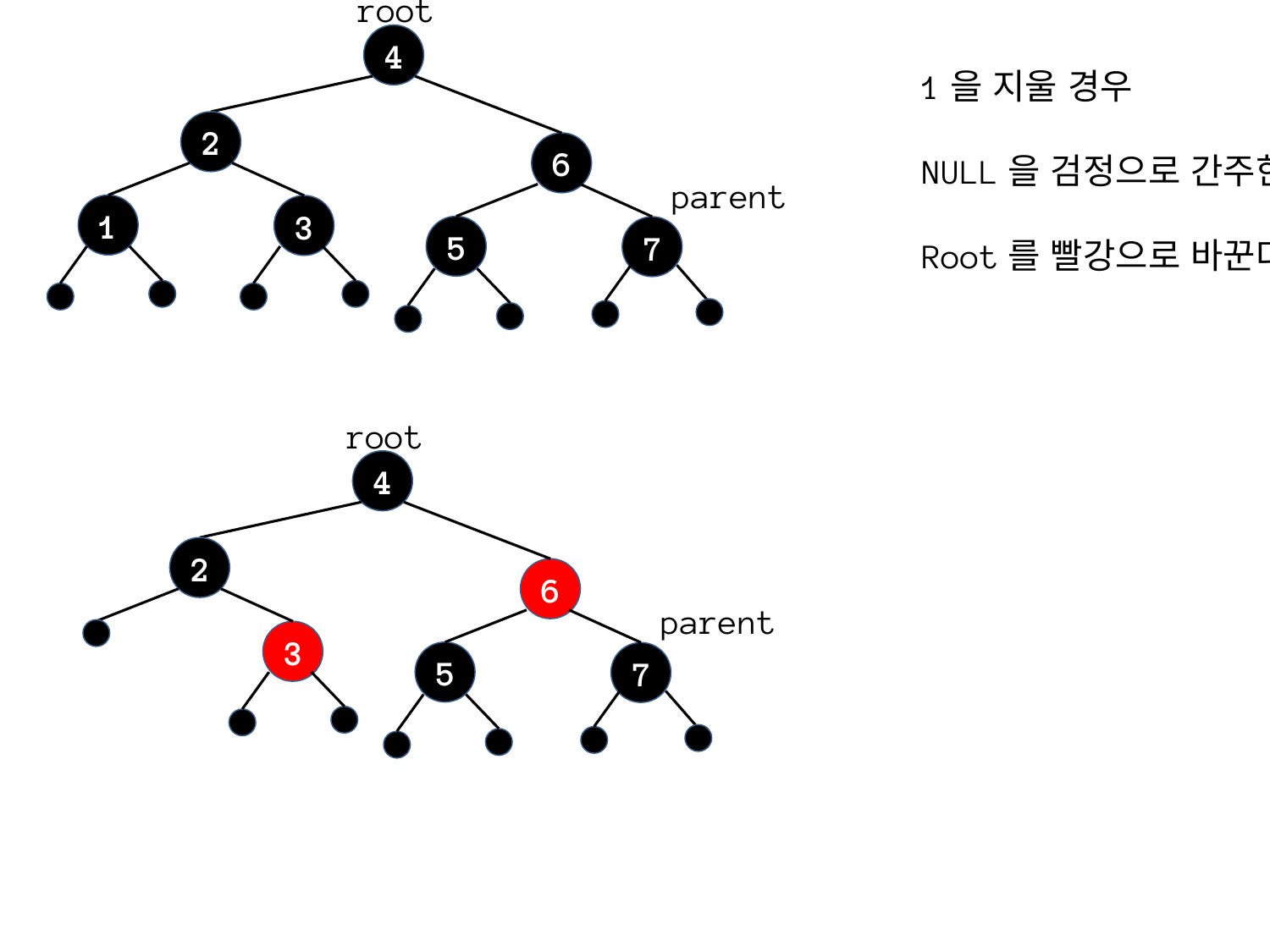

root
4
1을 지울 경우

NULL을 검정으로 간주한다.

Root를 빨강으로 바꾼다.
2
6
parent
1
3
5
7

root
4
2
6
parent

3
5
7